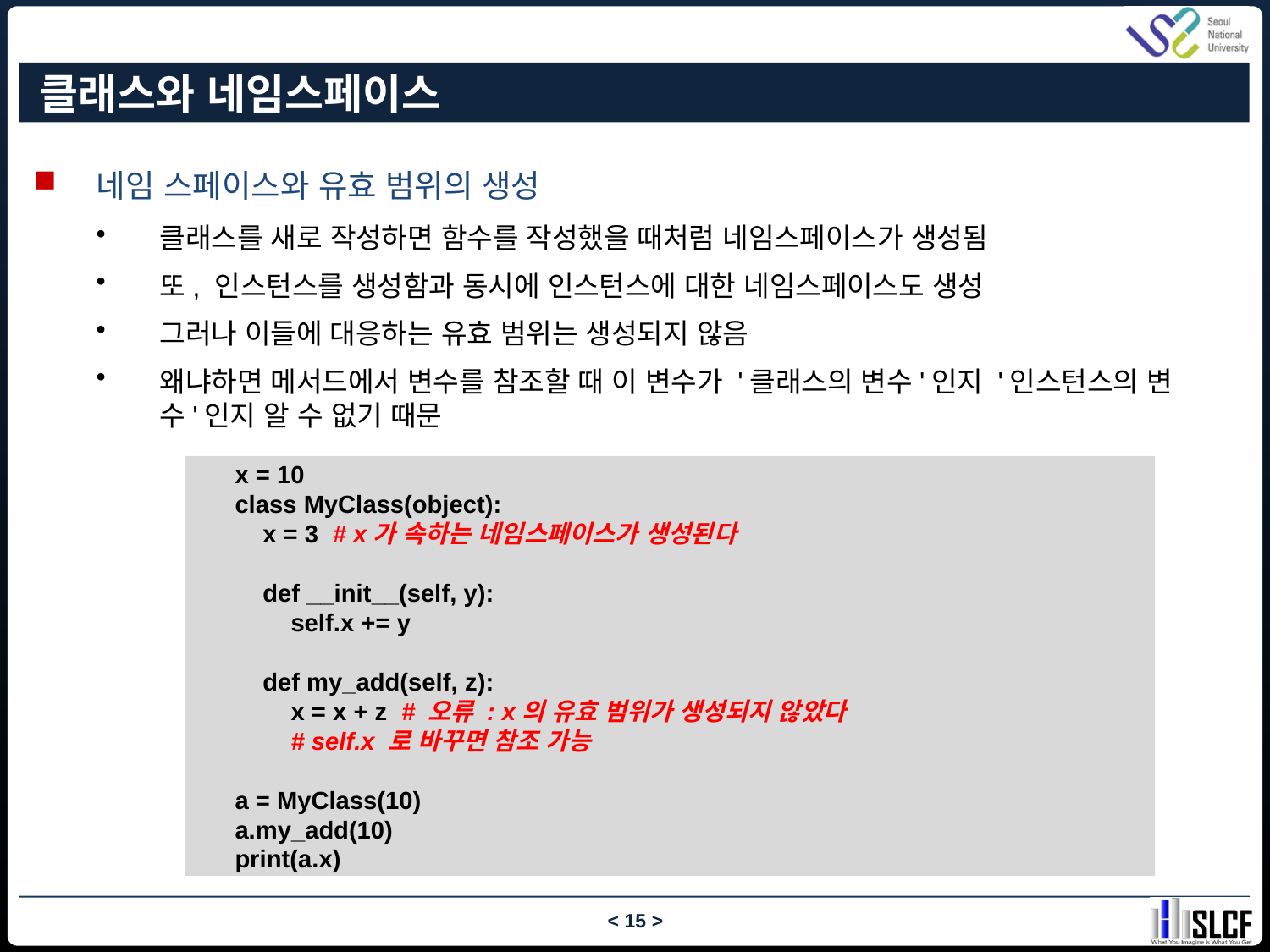

# 클래스와 네임스페이스
네임 스페이스와 유효 범위의 생성
클래스를 새로 작성하면 함수를 작성했을 때처럼 네임스페이스가 생성됨
또, 인스턴스를 생성함과 동시에 인스턴스에 대한 네임스페이스도 생성
그러나 이들에 대응하는 유효 범위는 생성되지 않음
왜냐하면 메서드에서 변수를 참조할 때 이 변수가 '클래스의 변수'인지 '인스턴스의 변수'인지 알 수 없기 때문
x = 10
class MyClass(object):
    x = 3  # x가 속하는 네임스페이스가 생성된다

    def __init__(self, y):
        self.x += y

    def my_add(self, z):
        x = x + z  # 오류 : x의 유효 범위가 생성되지 않았다
        # self.x 로 바꾸면 참조 가능

a = MyClass(10)
a.my_add(10)
print(a.x)